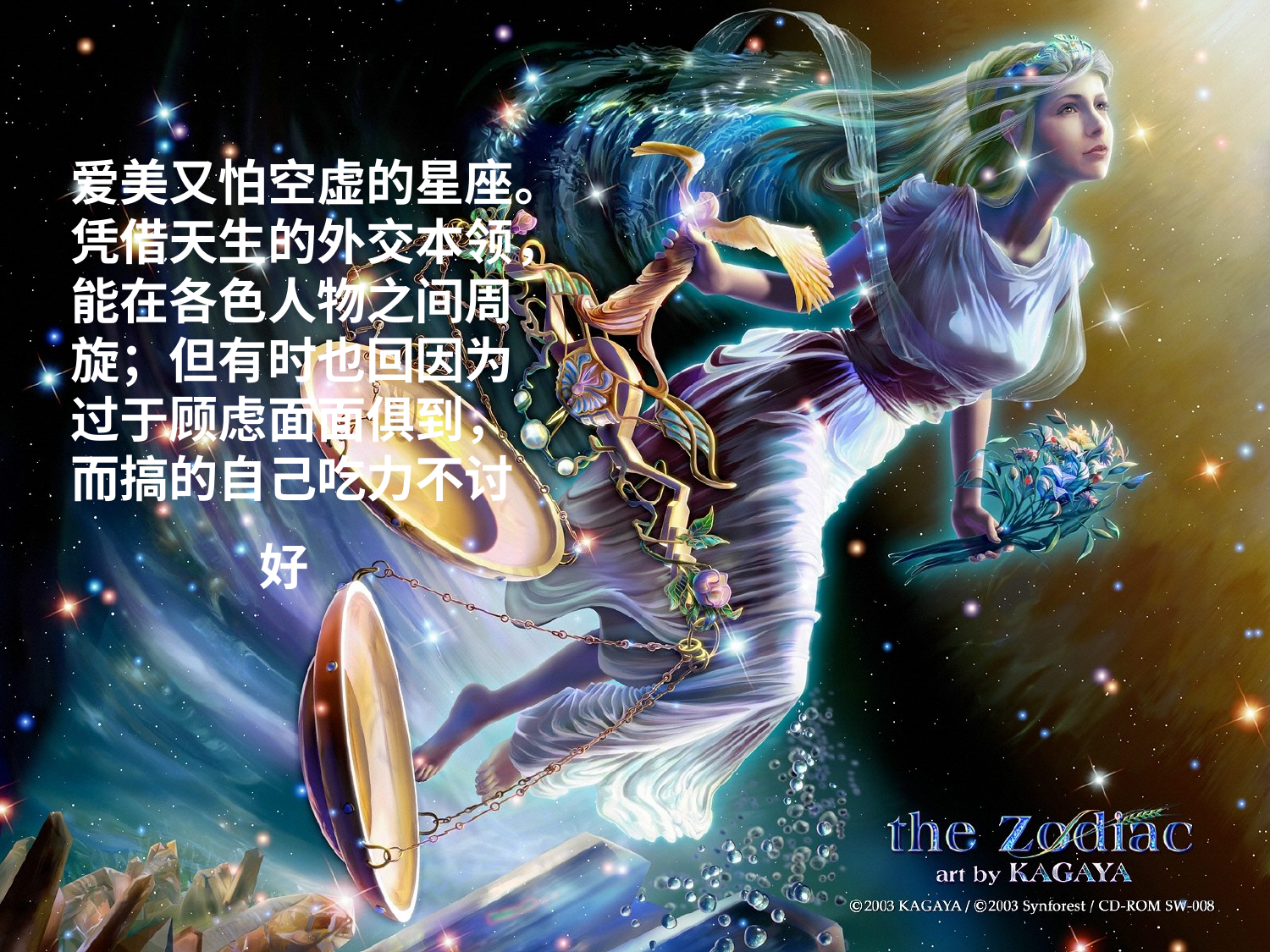

# 爱美又怕空虚的星座。凭借天生的外交本领，能在各色人物之间周旋；但有时也回因为过于顾虑面面俱到，而搞的自己吃力不讨好